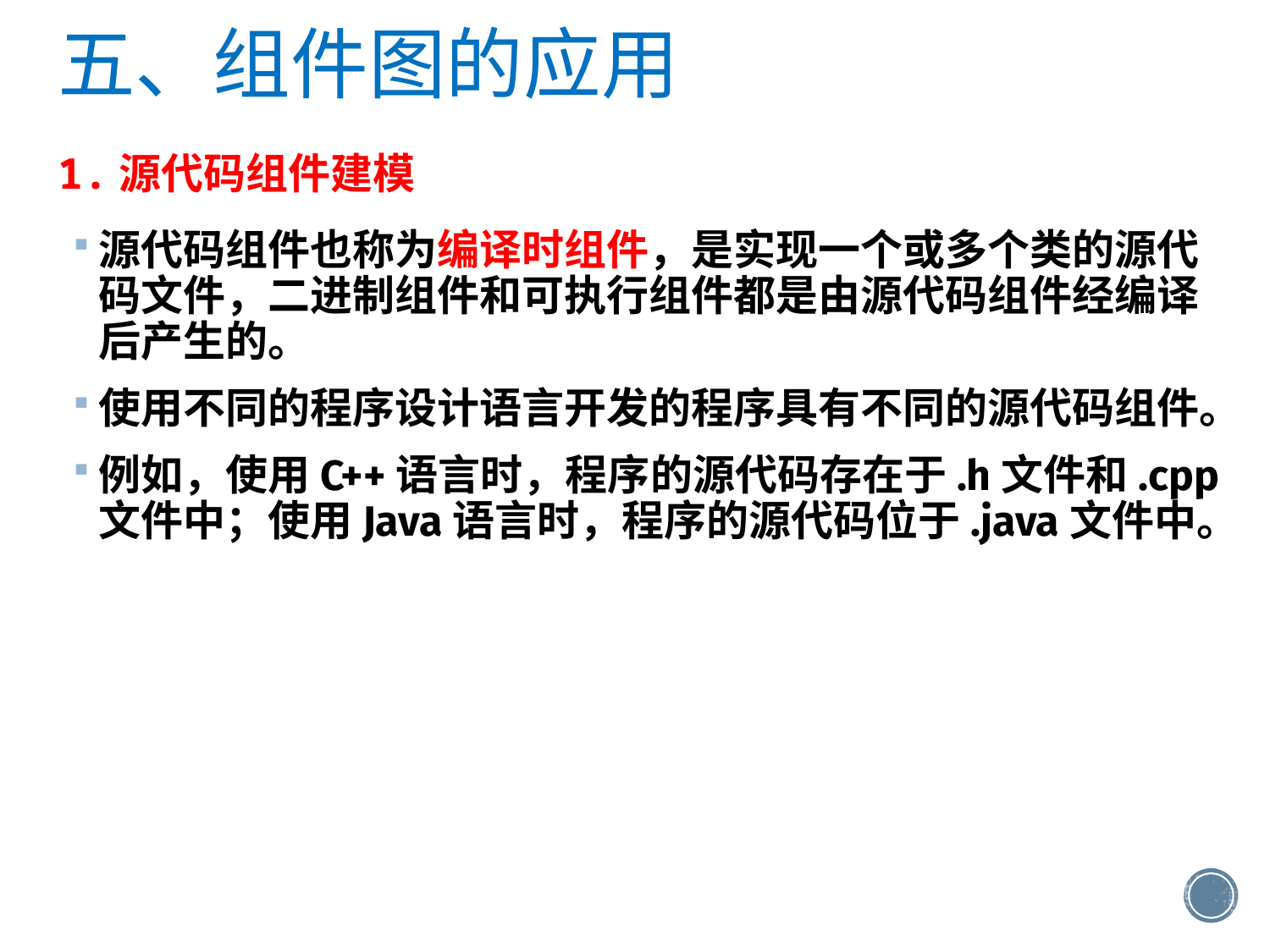

五、组件图的应用
1.源代码组件建模
源代码组件也称为编译时组件，是实现一个或多个类的源代码文件，二进制组件和可执行组件都是由源代码组件经编译后产生的。
使用不同的程序设计语言开发的程序具有不同的源代码组件。
例如，使用C++语言时，程序的源代码存在于.h文件和.cpp文件中；使用Java语言时，程序的源代码位于.java文件中。